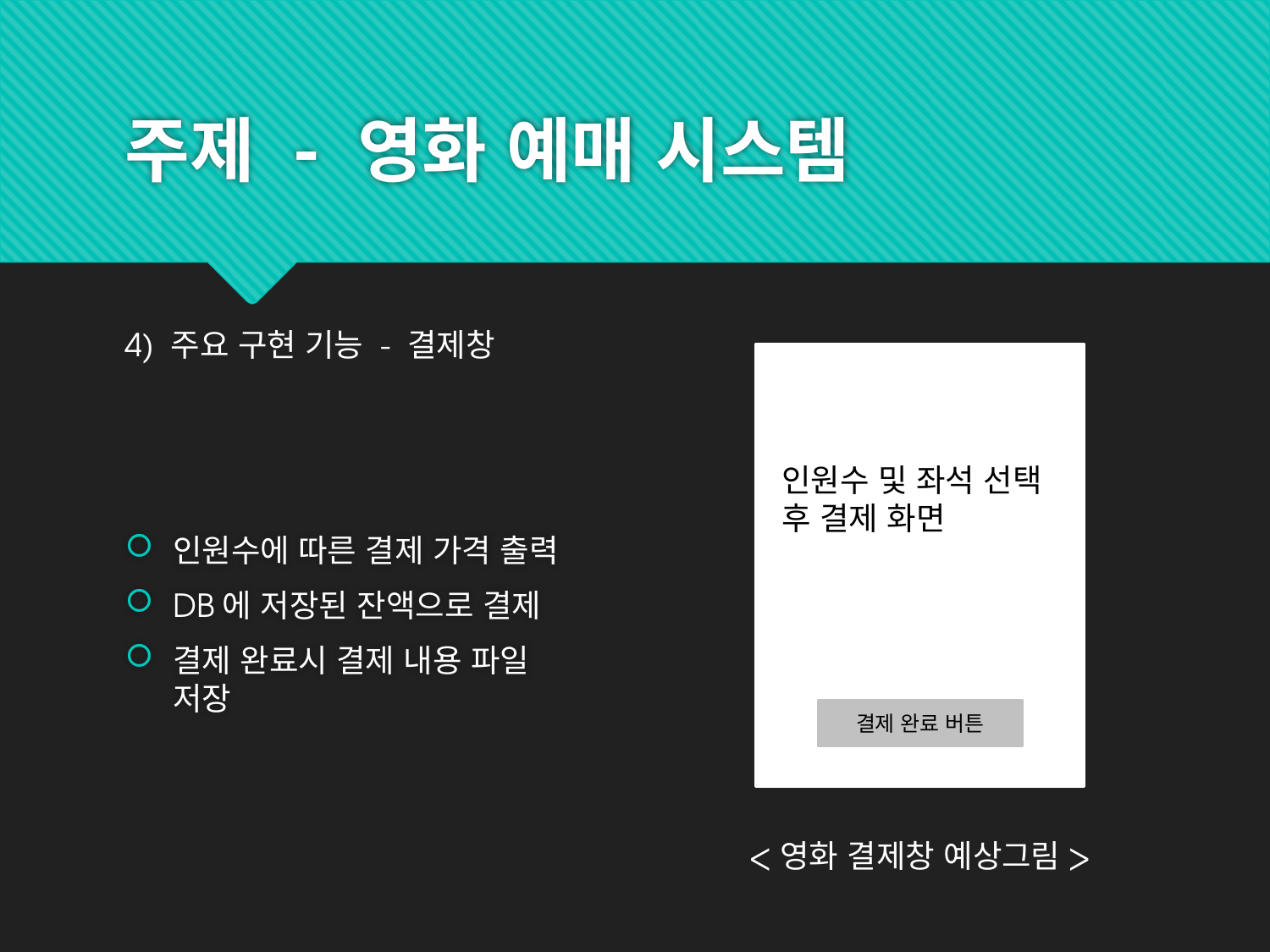

# 주제 - 영화 예매 시스템
4) 주요 구현 기능 - 결제창

인원수에 따른 결제 가격 출력
DB에 저장된 잔액으로 결제
결제 완료시 결제 내용 파일 저장
인원수 및 좌석 선택
후 결제 화면
결제 완료 버튼
<영화 결제창 예상그림>